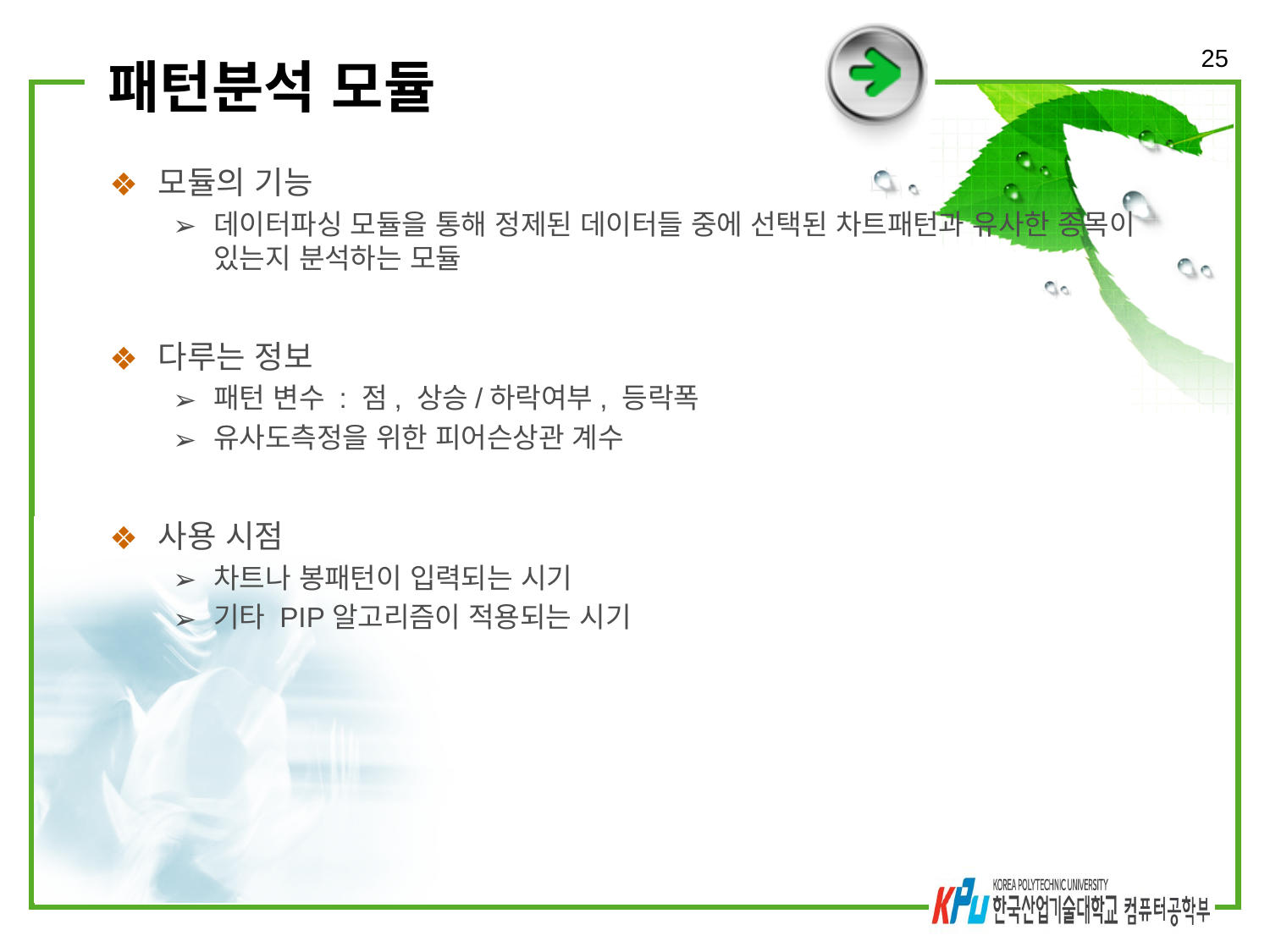

25
# 패턴분석 모듈
모듈의 기능
데이터파싱 모듈을 통해 정제된 데이터들 중에 선택된 차트패턴과 유사한 종목이 있는지 분석하는 모듈

다루는 정보
패턴 변수 : 점, 상승/하락여부, 등락폭
유사도측정을 위한 피어슨상관 계수

사용 시점
차트나 봉패턴이 입력되는 시기
기타 PIP알고리즘이 적용되는 시기